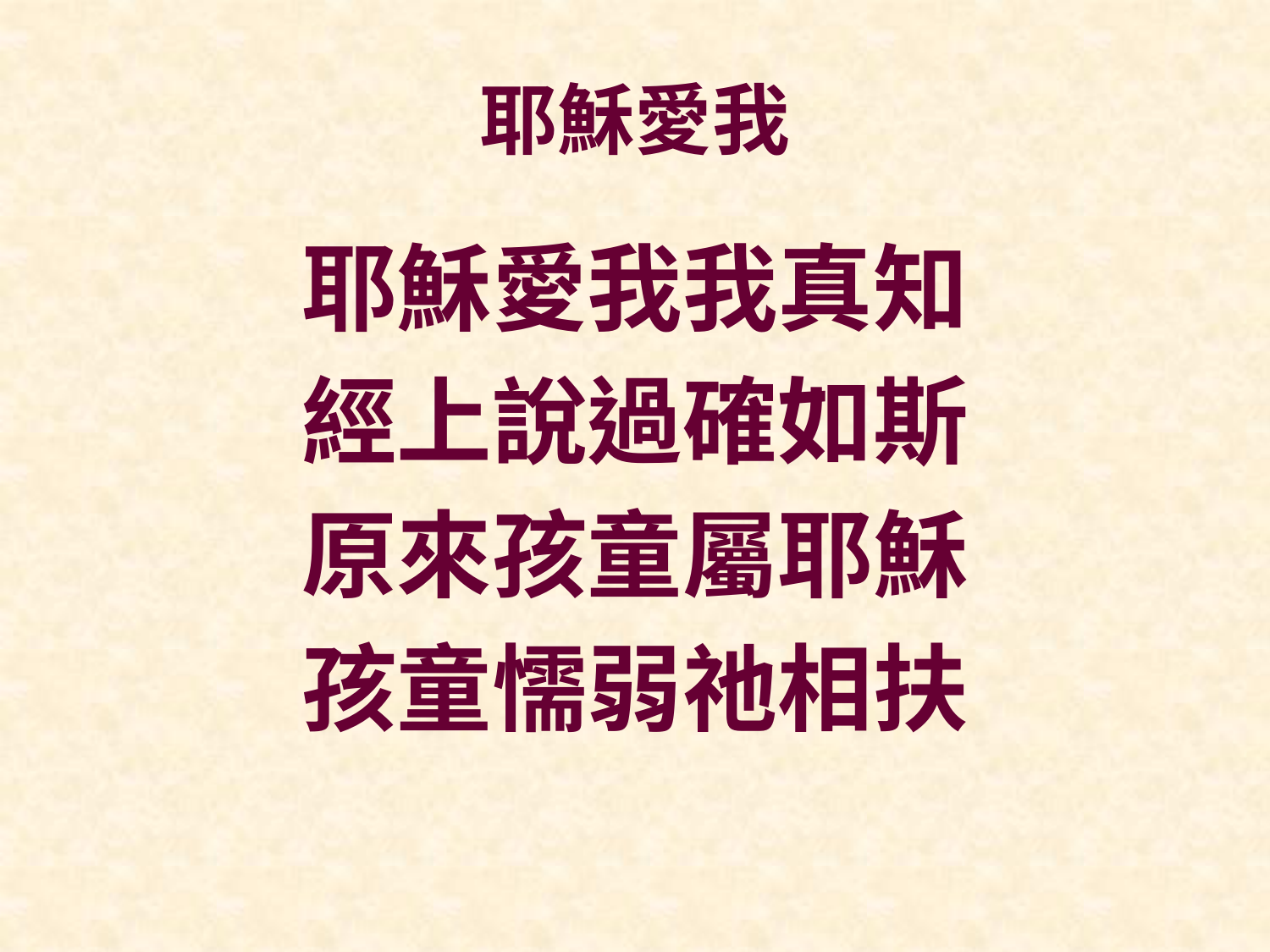

# 耶穌愛我
耶穌愛我我真知
經上說過確如斯
原來孩童屬耶穌
孩童懦弱祂相扶